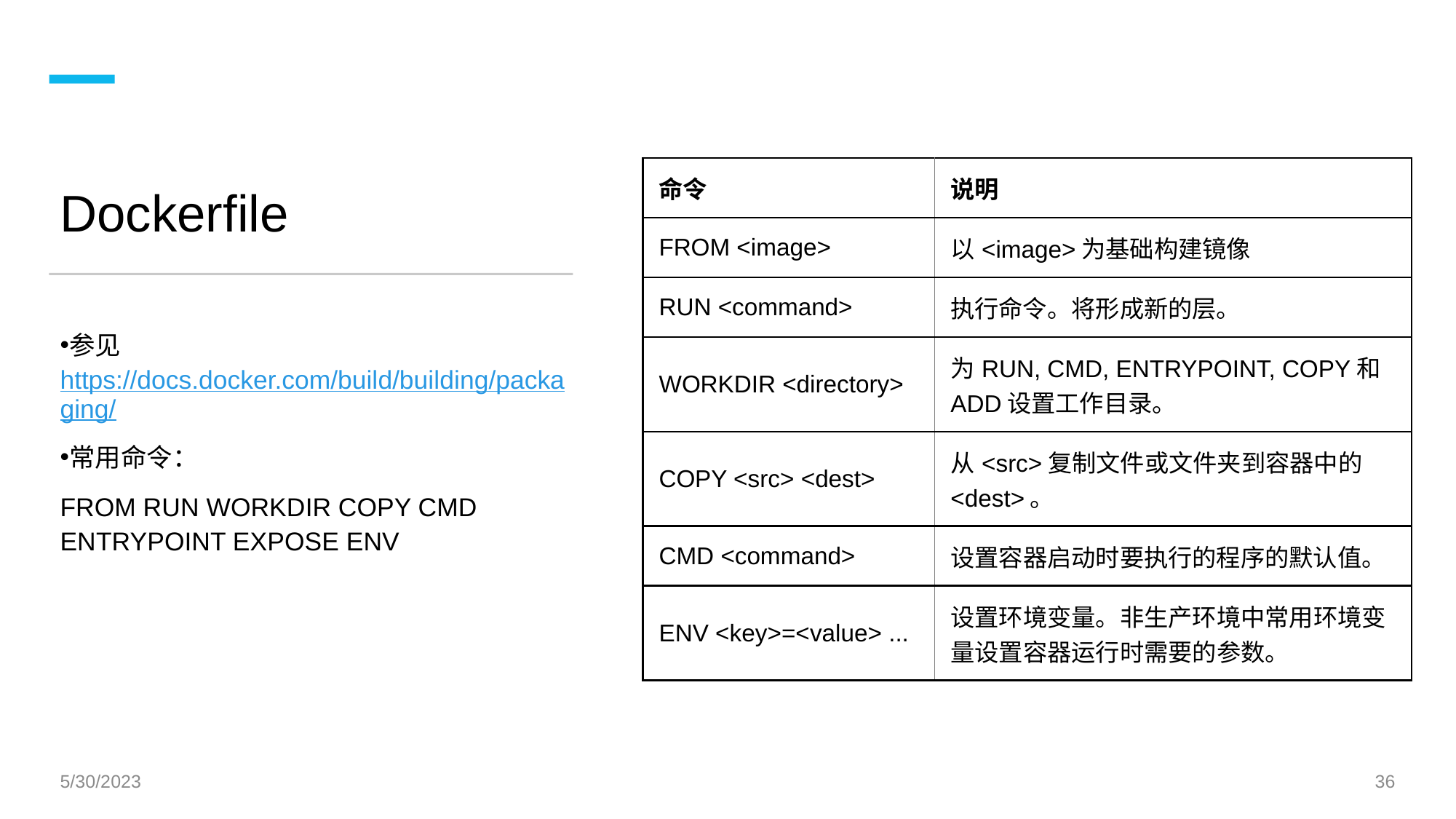

# Dockerfile
| 命令 | 说明 |
| --- | --- |
| FROM <image> | 以<image>为基础构建镜像 |
| RUN <command> | 执行命令。将形成新的层。 |
| WORKDIR <directory> | 为RUN, CMD, ENTRYPOINT, COPY和ADD设置工作目录。 |
| COPY <src> <dest> | 从<src>复制文件或文件夹到容器中的<dest>。 |
| CMD <command> | 设置容器启动时要执行的程序的默认值。 |
| ENV <key>=<value> ... | 设置环境变量。非生产环境中常用环境变量设置容器运行时需要的参数。 |

参见https://docs.docker.com/build/building/packaging/
常用命令：
FROM RUN WORKDIR COPY CMD ENTRYPOINT EXPOSE ENV
5/30/2023
36